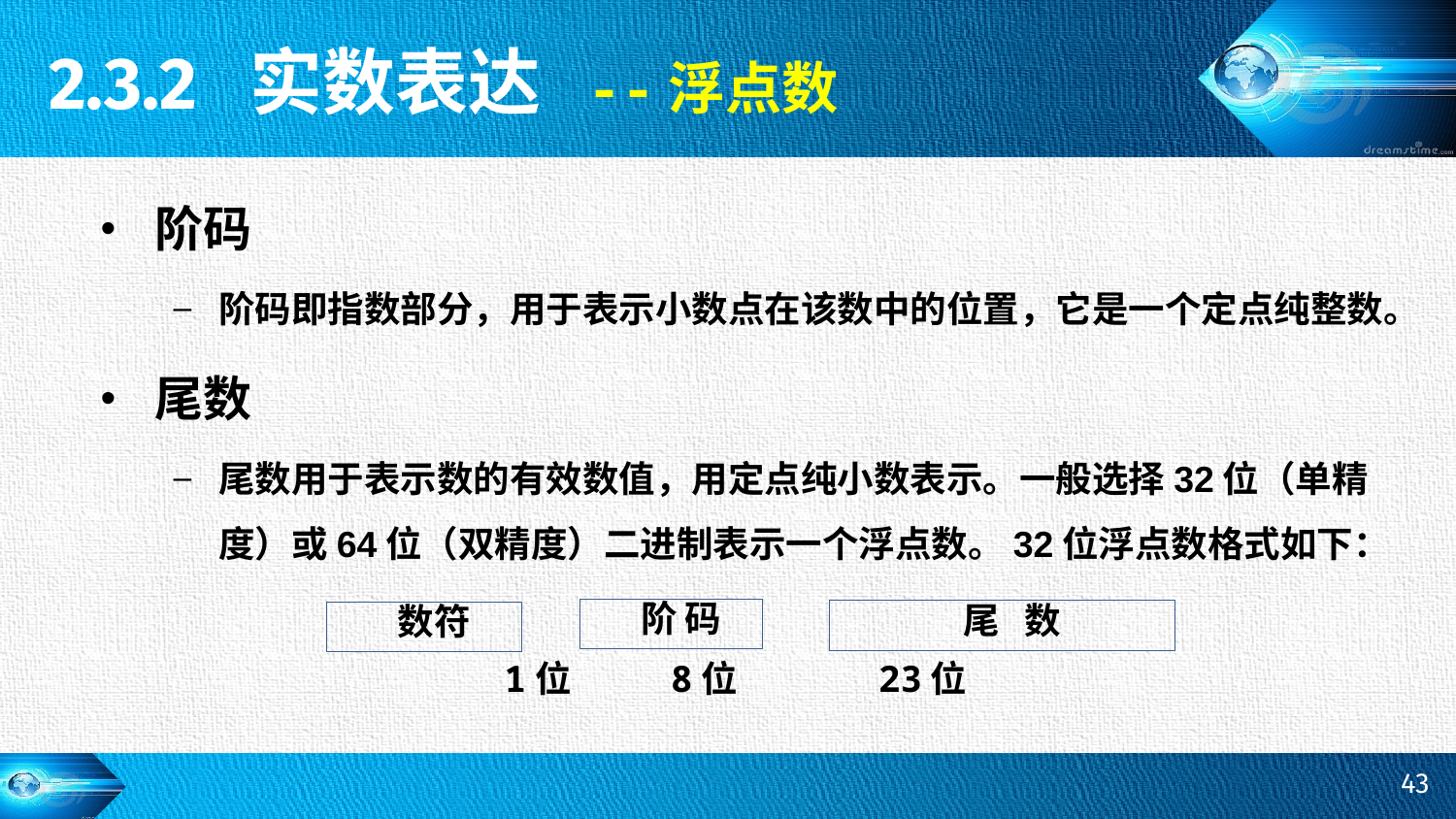

2.3.2  实数表达
--浮点数
阶码
阶码即指数部分，用于表示小数点在该数中的位置，它是一个定点纯整数。
尾数
尾数用于表示数的有效数值，用定点纯小数表示。一般选择32位（单精度）或64位（双精度）二进制表示一个浮点数。32位浮点数格式如下：

阶 码
尾   数
数符
1位           8位                23位
43